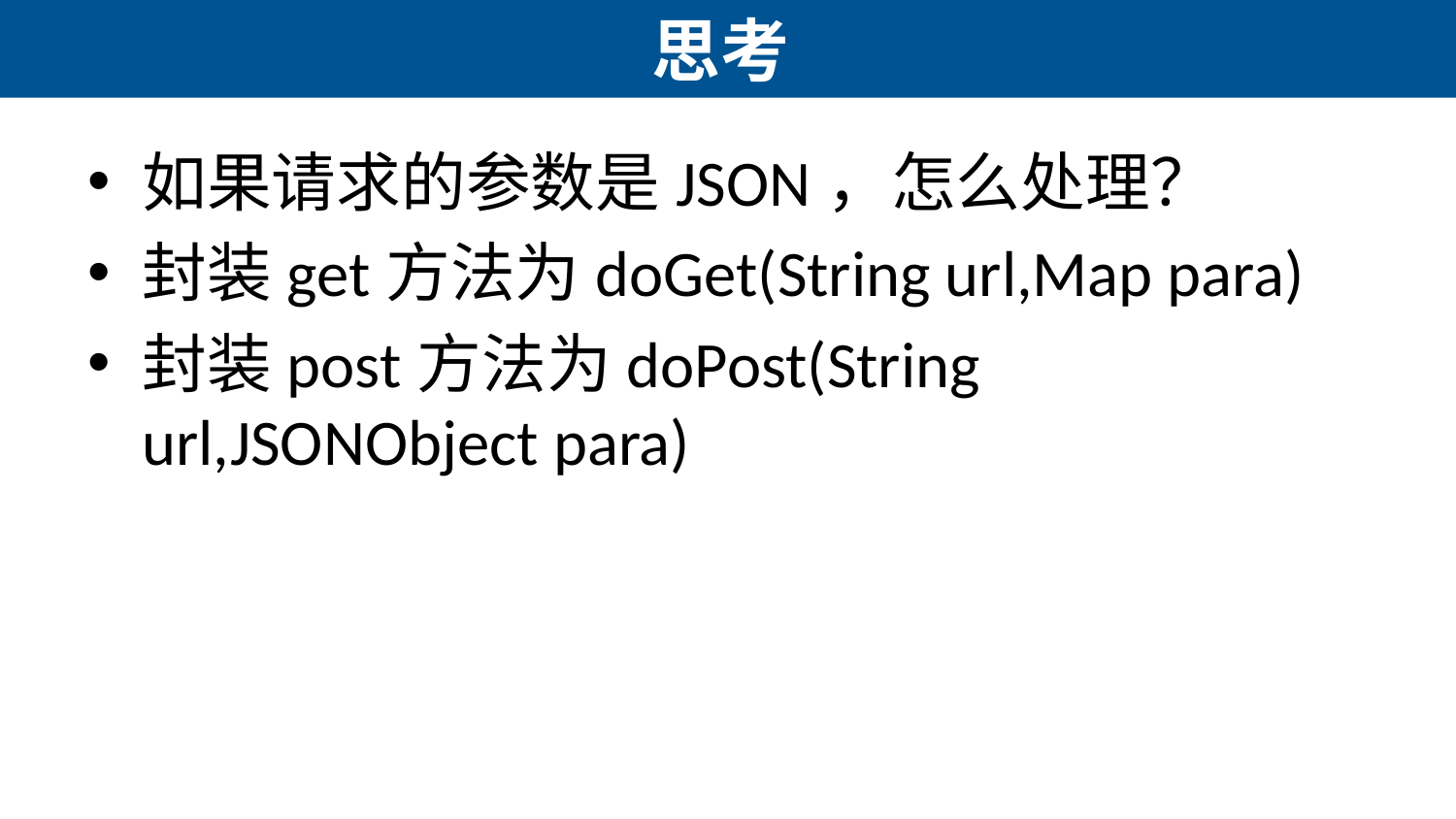

# 思考
如果请求的参数是JSON，怎么处理？
封装get方法为doGet(String url,Map para)
封装post方法为doPost(String url,JSONObject para)